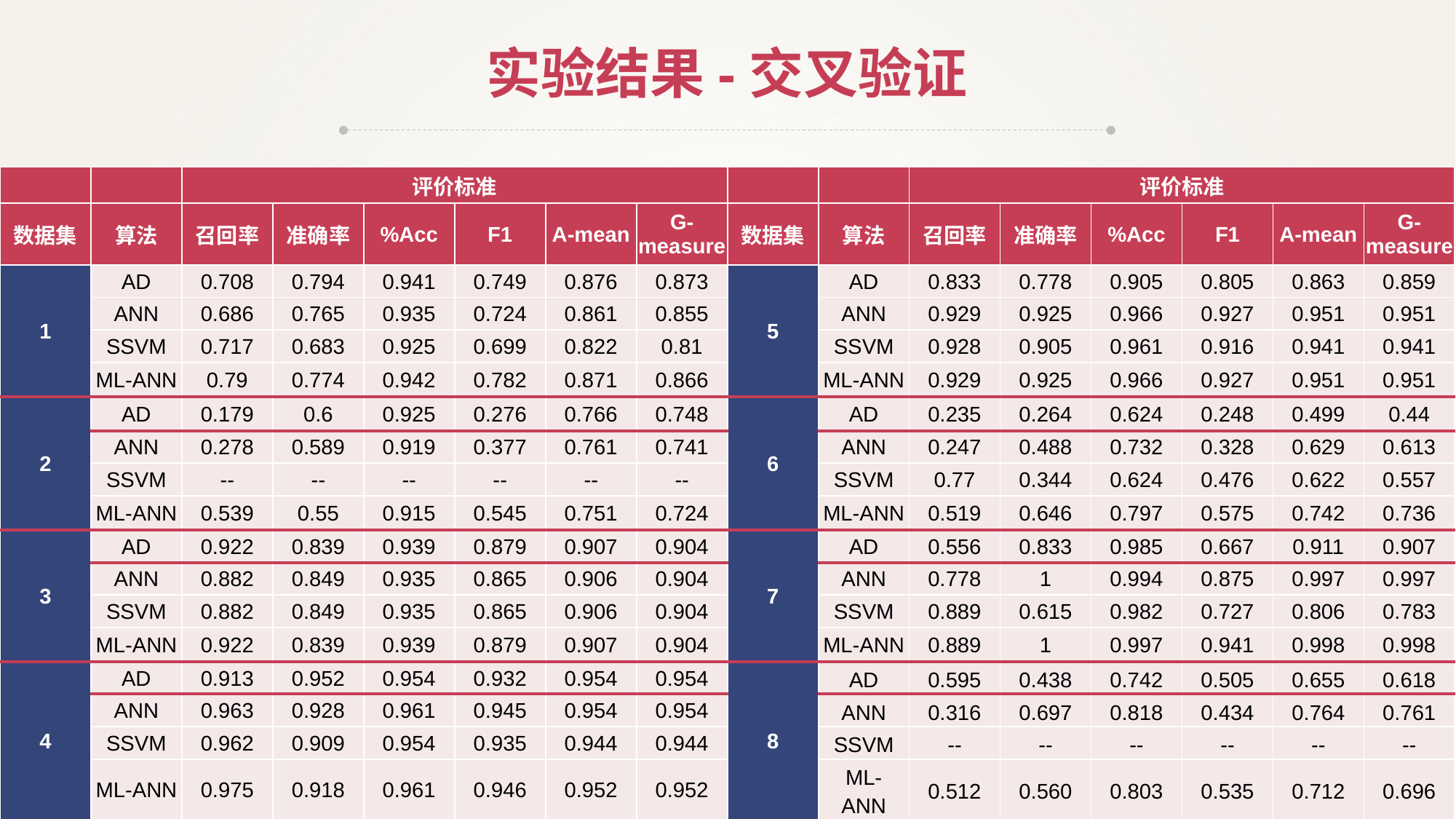

实验结果-交叉验证
|  |  | 评价标准 |  |  |  |  |  |  |  | 评价标准 |  |  |  |  |  |
| --- | --- | --- | --- | --- | --- | --- | --- | --- | --- | --- | --- | --- | --- | --- | --- |
| 数据集 | 算法 | 召回率 | 准确率 | %Acc | F1 | A-mean | G-measure | 数据集 | 算法 | 召回率 | 准确率 | %Acc | F1 | A-mean | G-measure |
| 1 | AD | 0.708 | 0.794 | 0.941 | 0.749 | 0.876 | 0.873 | 5 | AD | 0.833 | 0.778 | 0.905 | 0.805 | 0.863 | 0.859 |
|  | ANN | 0.686 | 0.765 | 0.935 | 0.724 | 0.861 | 0.855 |  | ANN | 0.929 | 0.925 | 0.966 | 0.927 | 0.951 | 0.951 |
|  | SSVM | 0.717 | 0.683 | 0.925 | 0.699 | 0.822 | 0.81 |  | SSVM | 0.928 | 0.905 | 0.961 | 0.916 | 0.941 | 0.941 |
|  | ML-ANN | 0.79 | 0.774 | 0.942 | 0.782 | 0.871 | 0.866 |  | ML-ANN | 0.929 | 0.925 | 0.966 | 0.927 | 0.951 | 0.951 |
| 2 | AD | 0.179 | 0.6 | 0.925 | 0.276 | 0.766 | 0.748 | 6 | AD | 0.235 | 0.264 | 0.624 | 0.248 | 0.499 | 0.44 |
|  | ANN | 0.278 | 0.589 | 0.919 | 0.377 | 0.761 | 0.741 |  | ANN | 0.247 | 0.488 | 0.732 | 0.328 | 0.629 | 0.613 |
|  | SSVM | -- | -- | -- | -- | -- | -- |  | SSVM | 0.77 | 0.344 | 0.624 | 0.476 | 0.622 | 0.557 |
|  | ML-ANN | 0.539 | 0.55 | 0.915 | 0.545 | 0.751 | 0.724 |  | ML-ANN | 0.519 | 0.646 | 0.797 | 0.575 | 0.742 | 0.736 |
| 3 | AD | 0.922 | 0.839 | 0.939 | 0.879 | 0.907 | 0.904 | 7 | AD | 0.556 | 0.833 | 0.985 | 0.667 | 0.911 | 0.907 |
|  | ANN | 0.882 | 0.849 | 0.935 | 0.865 | 0.906 | 0.904 |  | ANN | 0.778 | 1 | 0.994 | 0.875 | 0.997 | 0.997 |
|  | SSVM | 0.882 | 0.849 | 0.935 | 0.865 | 0.906 | 0.904 |  | SSVM | 0.889 | 0.615 | 0.982 | 0.727 | 0.806 | 0.783 |
|  | ML-ANN | 0.922 | 0.839 | 0.939 | 0.879 | 0.907 | 0.904 |  | ML-ANN | 0.889 | 1 | 0.997 | 0.941 | 0.998 | 0.998 |
| 4 | AD | 0.913 | 0.952 | 0.954 | 0.932 | 0.954 | 0.954 | 8 | AD | 0.595 | 0.438 | 0.742 | 0.505 | 0.655 | 0.618 |
|  | ANN | 0.963 | 0.928 | 0.961 | 0.945 | 0.954 | 0.954 |  | ANN | 0.316 | 0.697 | 0.818 | 0.434 | 0.764 | 0.761 |
|  | SSVM | 0.962 | 0.909 | 0.954 | 0.935 | 0.944 | 0.944 |  | SSVM | -- | -- | -- | -- | -- | -- |
|  | ML-ANN | 0.975 | 0.918 | 0.961 | 0.946 | 0.952 | 0.952 |  | ML-ANN | 0.512 | 0.560 | 0.803 | 0.535 | 0.712 | 0.696 |